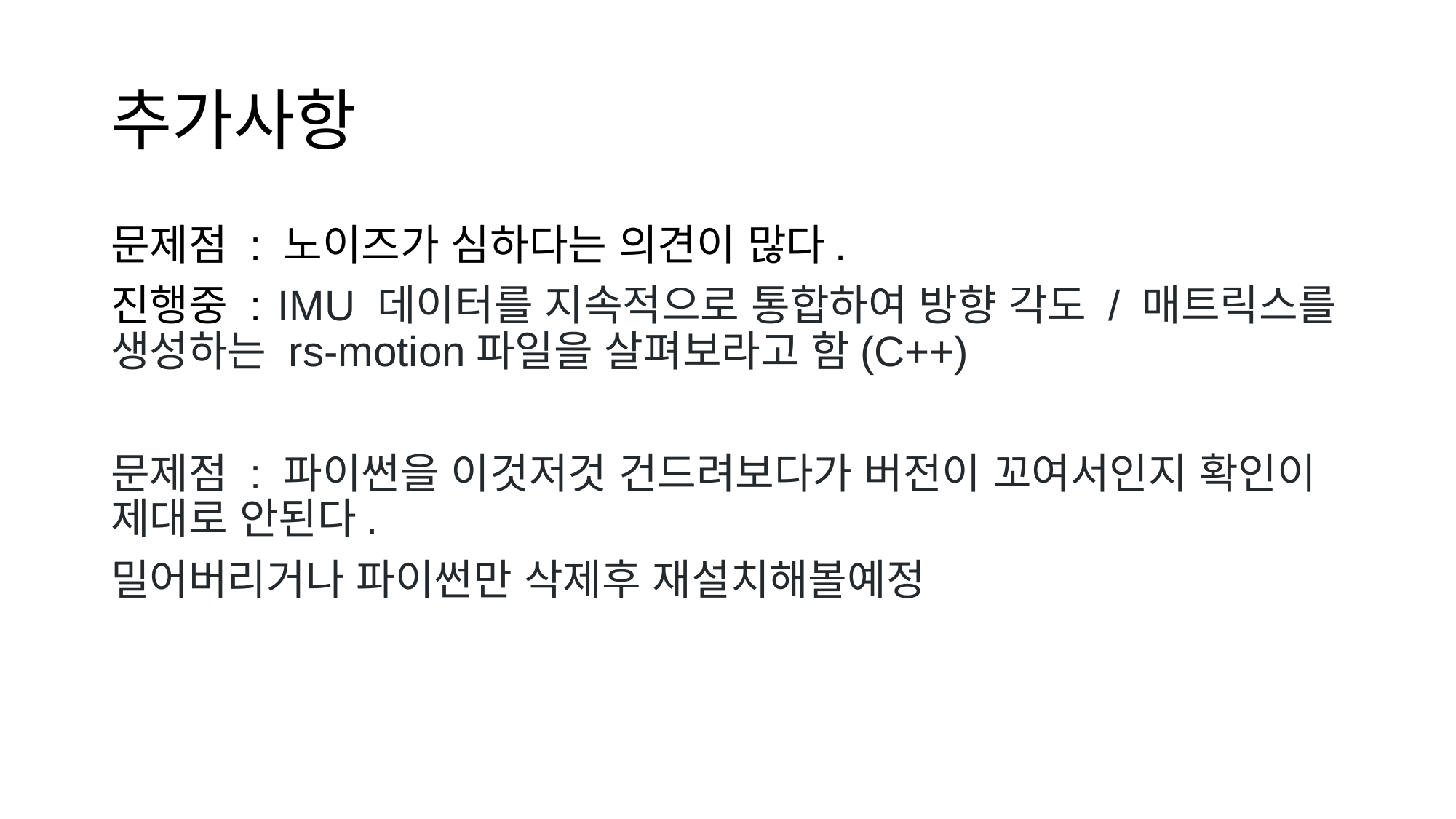

# 추가사항
문제점 : 노이즈가 심하다는 의견이 많다.
진행중 :  IMU 데이터를 지속적으로 통합하여 방향 각도 / 매트릭스를 생성하는 rs-motion파일을 살펴보라고 함(C++)

문제점 : 파이썬을 이것저것 건드려보다가 버전이 꼬여서인지 확인이 제대로 안된다.
밀어버리거나 파이썬만 삭제후 재설치해볼예정